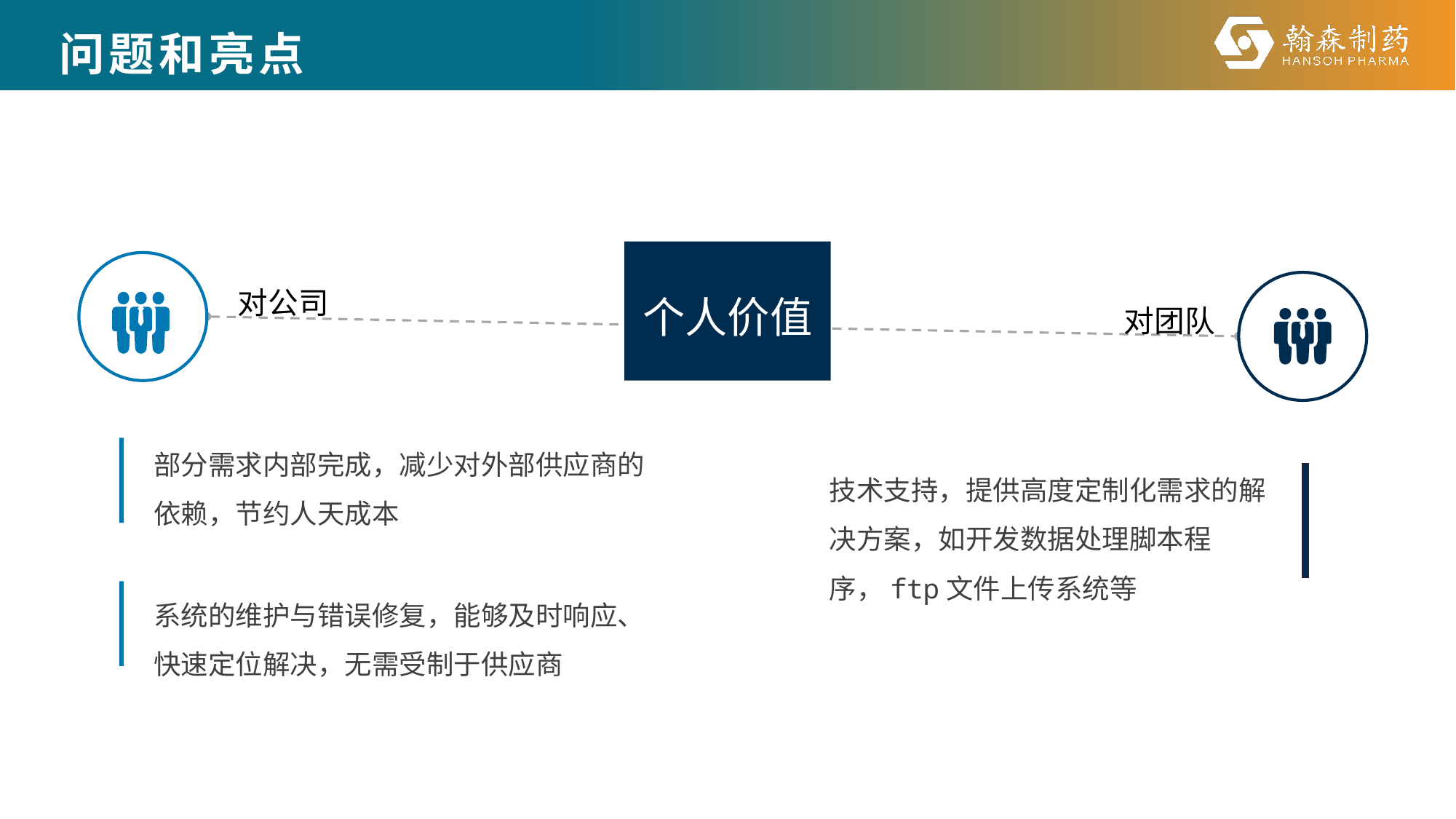

# 问题和亮点
个人价值

对公司

部分需求内部完成，减少对外部供应商的依赖，节约人天成本

系统的维护与错误修复，能够及时响应、快速定位解决，无需受制于供应商

对团队

技术支持，提供高度定制化需求的解决方案，如开发数据处理脚本程序，ftp文件上传系统等